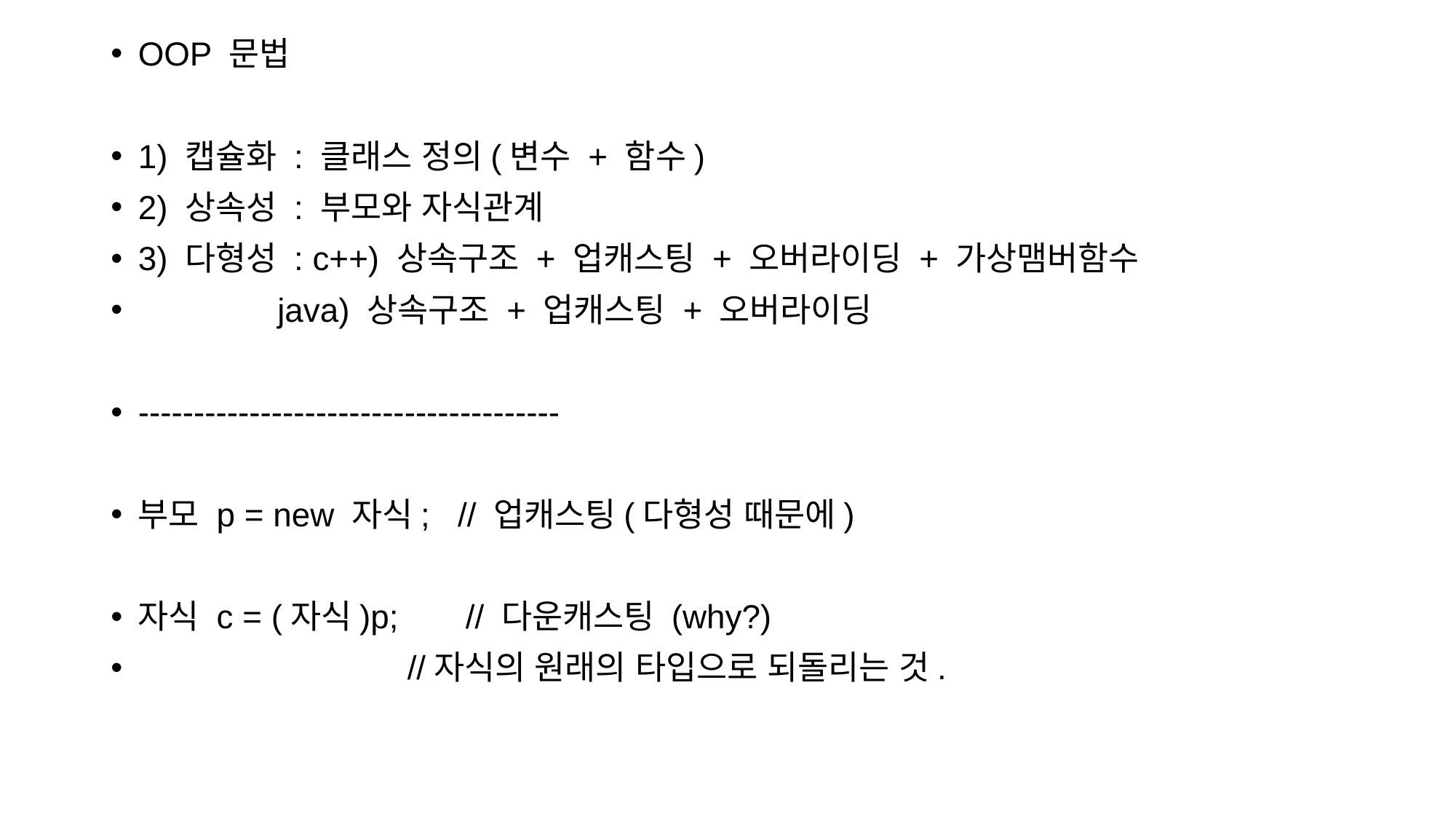

OOP 문법

1) 캡슐화 : 클래스 정의(변수 + 함수)
2) 상속성 : 부모와 자식관계
3) 다형성 : c++) 상속구조 + 업캐스팅 + 오버라이딩 + 가상맴버함수
               java) 상속구조 + 업캐스팅 + 오버라이딩

--------------------------------------

부모 p = new 자식;   // 업캐스팅(다형성 때문에)

자식 c = (자식)p;	// 다운캐스팅 (why?)
                             //자식의 원래의 타입으로 되돌리는 것.